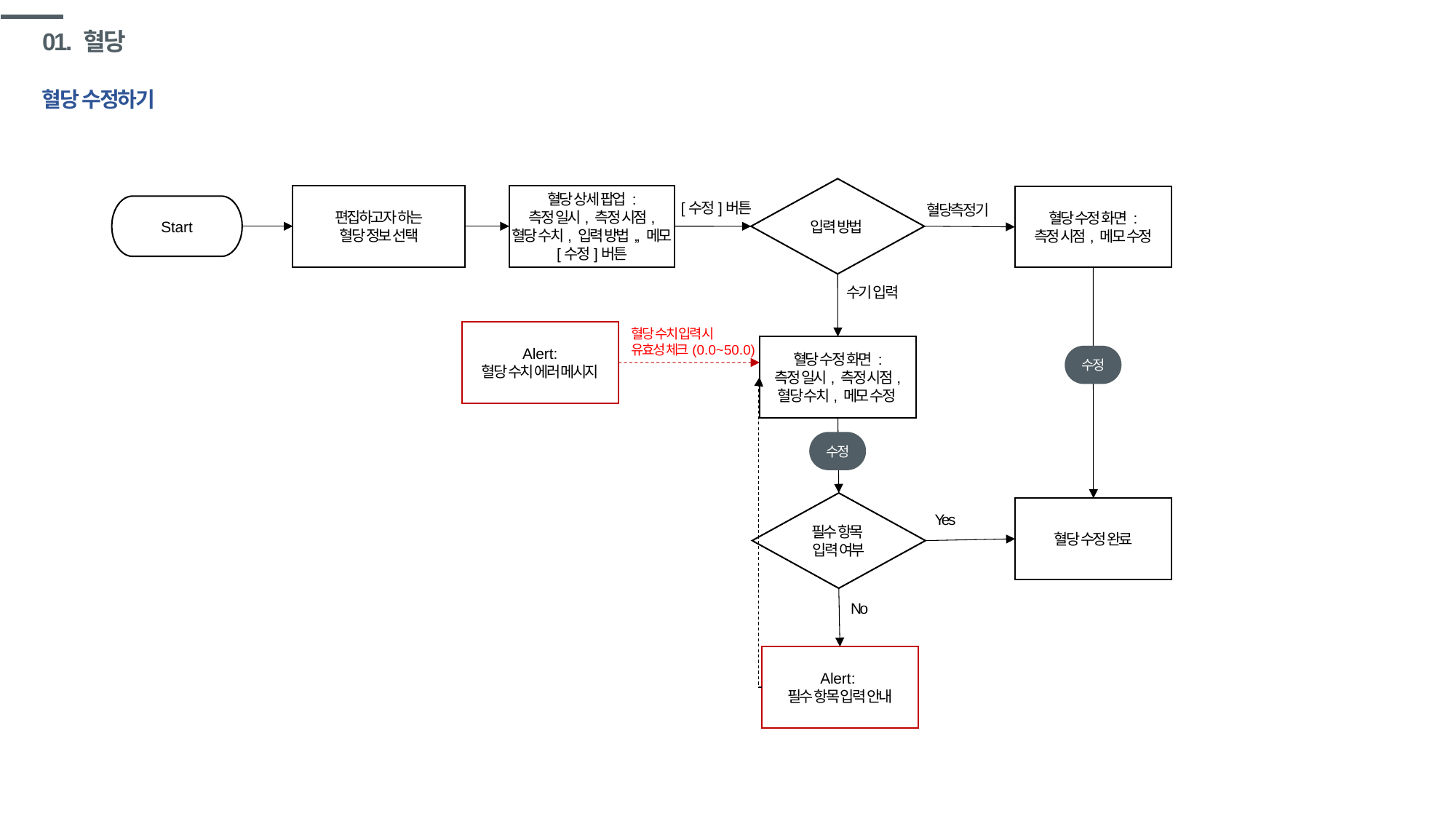

# 01. 혈당
혈당 수정하기
입력 방법
혈당 상세 팝업 :
측정 일시, 측정 시점,
혈당 수치, 입력 방법,, 메모
[수정]버튼
편집하고자 하는
혈당 정보 선택
혈당 수정 화면 :
측정 시점, 메모 수정
[수정]버튼
혈당측정기
Start
수기 입력
혈당 수치 입력 시
유효성 체크(0.0~50.0)
Alert:
혈당 수치 에러 메시지
혈당 수정 화면 :
측정 일시, 측정 시점,
혈당 수치, 메모 수정
수정
수정
필수 항목
입력 여부
혈당 수정 완료
Yes
No
Alert:
필수 항목 입력 안내